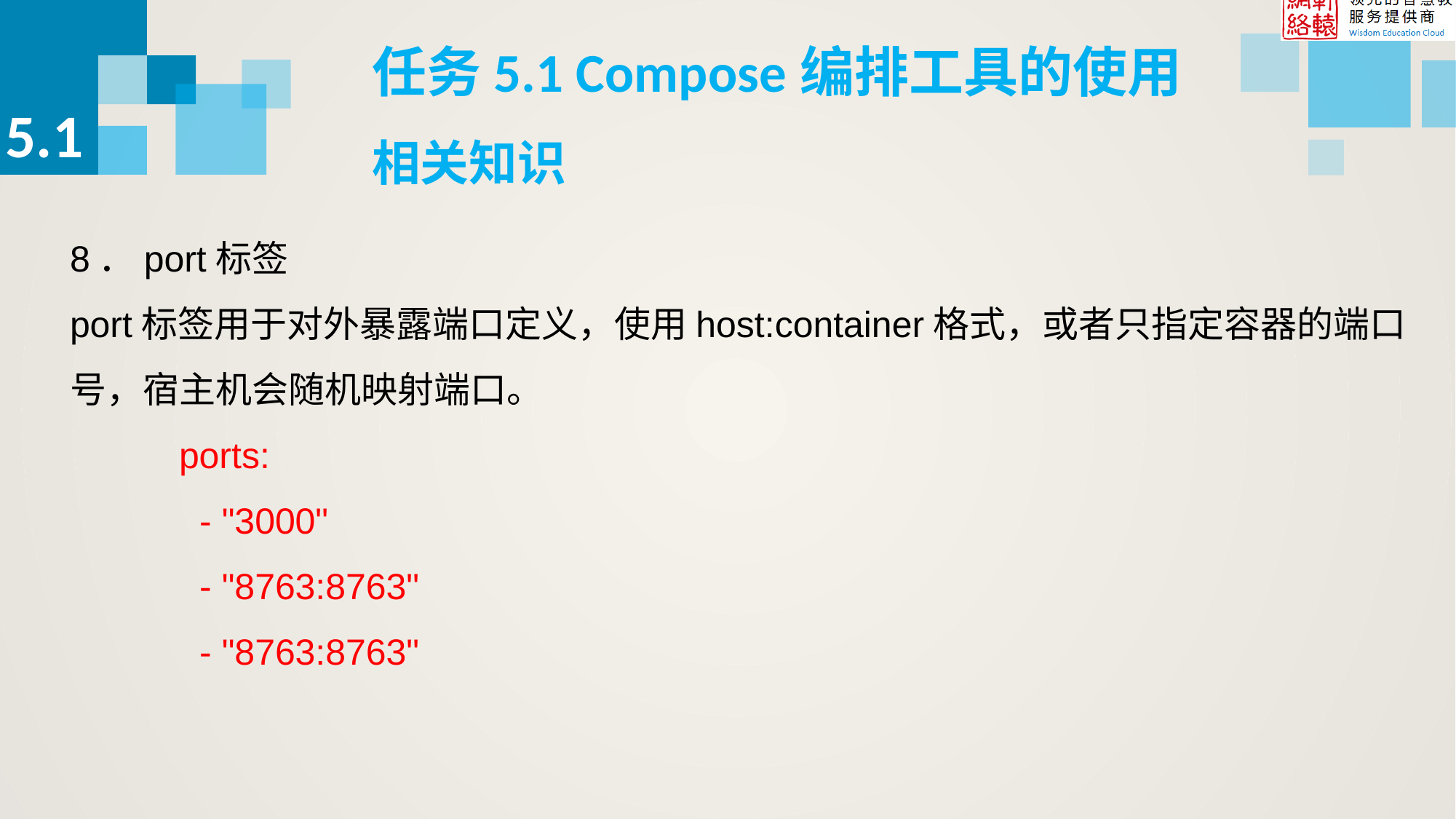

任务5.1 Compose编排工具的使用
5.1
相关知识
8．port标签
port标签用于对外暴露端口定义，使用host:container格式，或者只指定容器的端口号，宿主机会随机映射端口。
ports:
  - "3000"
  - "8763:8763"
  - "8763:8763"